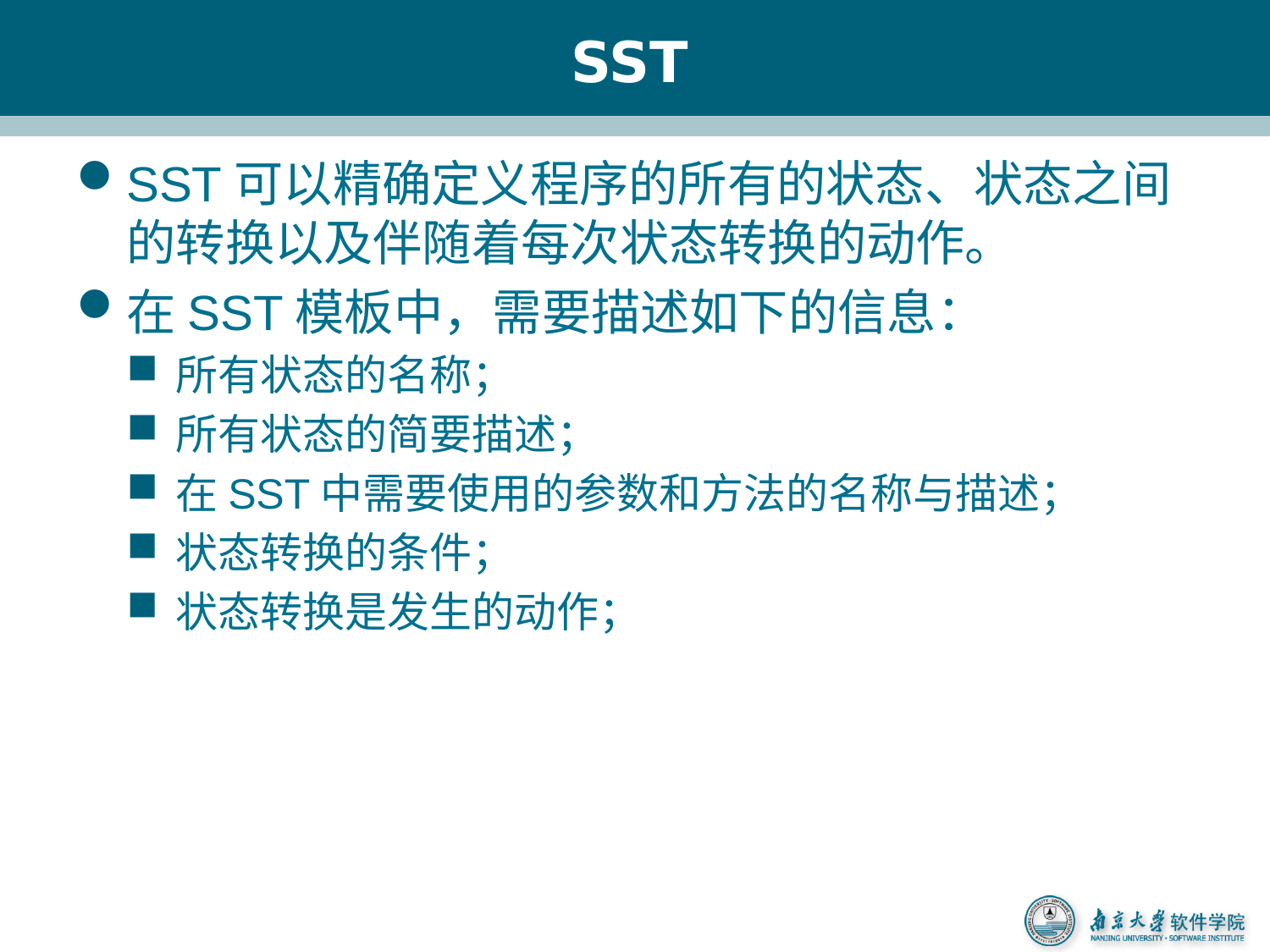

# SST
SST可以精确定义程序的所有的状态、状态之间的转换以及伴随着每次状态转换的动作。
在SST模板中，需要描述如下的信息：
所有状态的名称；
所有状态的简要描述；
在SST中需要使用的参数和方法的名称与描述；
状态转换的条件；
状态转换是发生的动作；